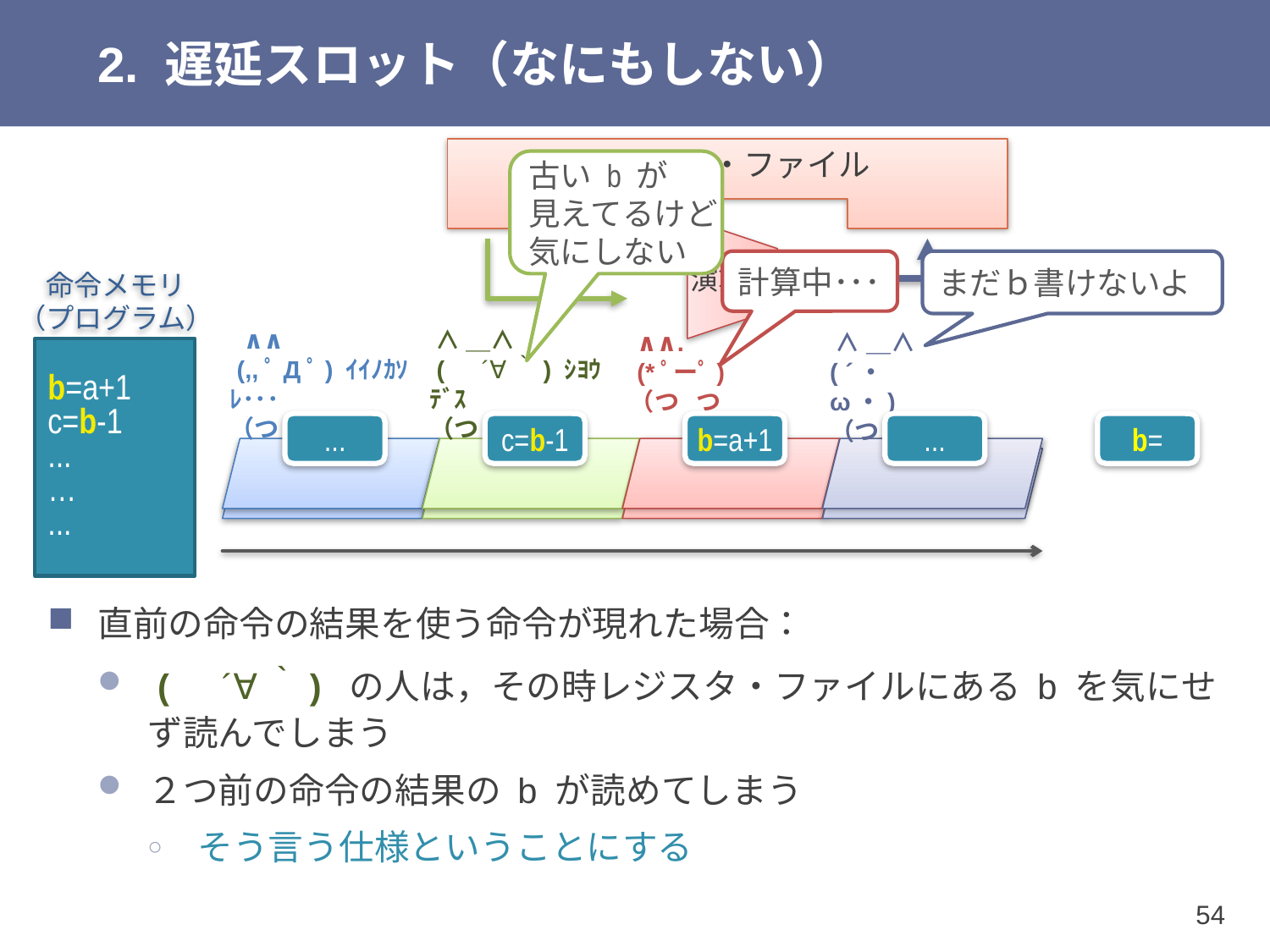

# 2. 遅延スロット（なにもしない）
レジスタ・ファイル
古い b が
見えてるけど
気にしない
演算器

まだｂ書けないよ
計算中･･･
命令メモリ
（プログラム）
  ∧∧
 (,,ﾟДﾟ) ｲｲﾉｶｿﾚ･･･
（つ   つ
 ∧＿∧
 (　´∀｀) ｼﾖｳﾃﾞｽ
（つ    つ
 ∧∧.
 (*ﾟーﾟ)（つ   つ
 ∧＿∧
( ´・ω・)（つ    つ
b=a+1
c=b-1
...
…
...
a++
a++
...
c=b-1
b=a+1
...
b=

直前の命令の結果を使う命令が現れた場合：
 (　´∀｀)  の人は，その時レジスタ・ファイルにある b を気にせず読んでしまう
２つ前の命令の結果の b が読めてしまう
そう言う仕様ということにする